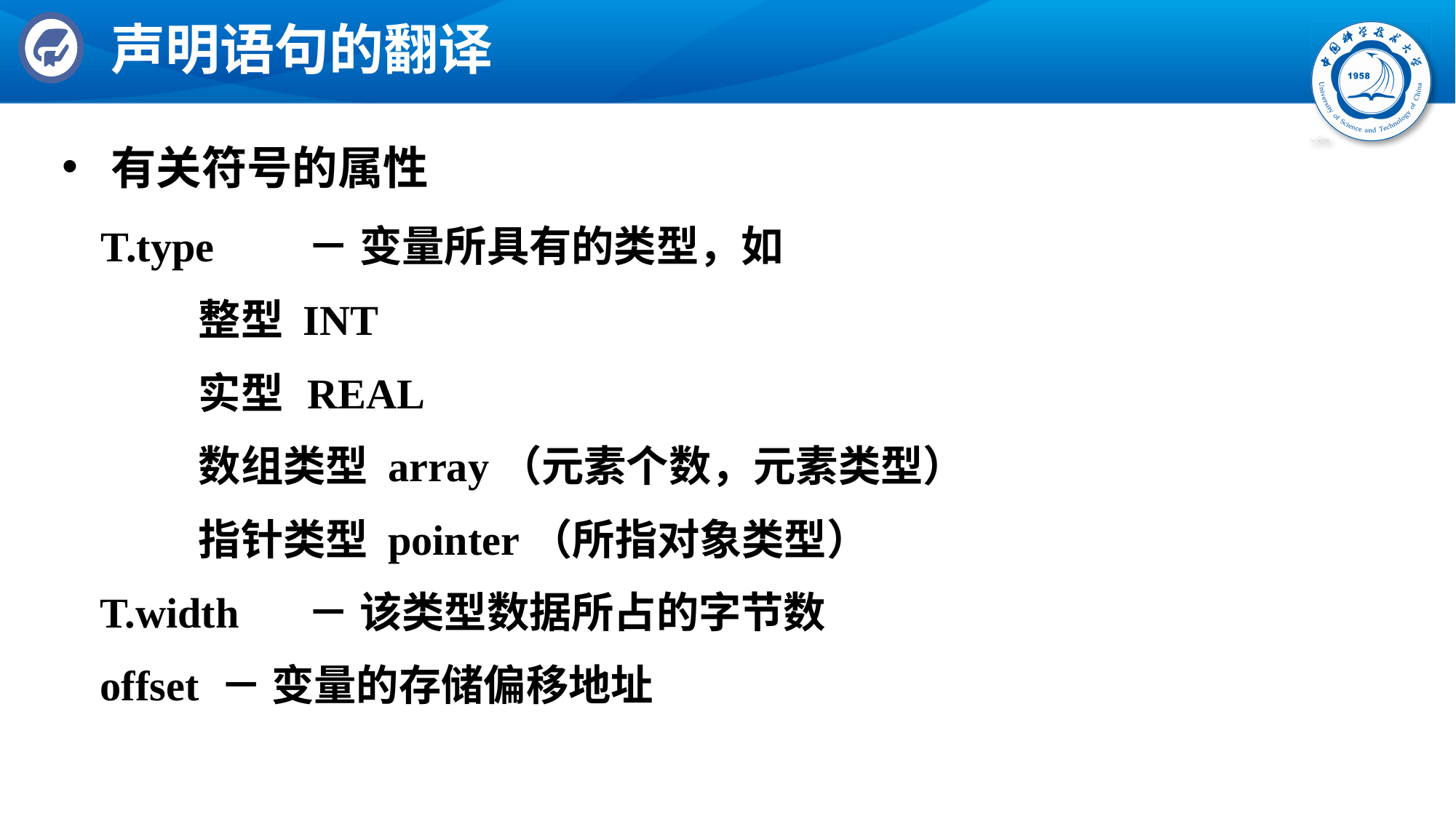

# 声明语句的翻译
 有关符号的属性
	 T.type	－ 变量所具有的类型，如
		整型 INT
		实型	REAL
		数组类型 array（元素个数，元素类型）
		指针类型 pointer（所指对象类型）
	 T.width	－ 该类型数据所占的字节数
	 offset － 变量的存储偏移地址